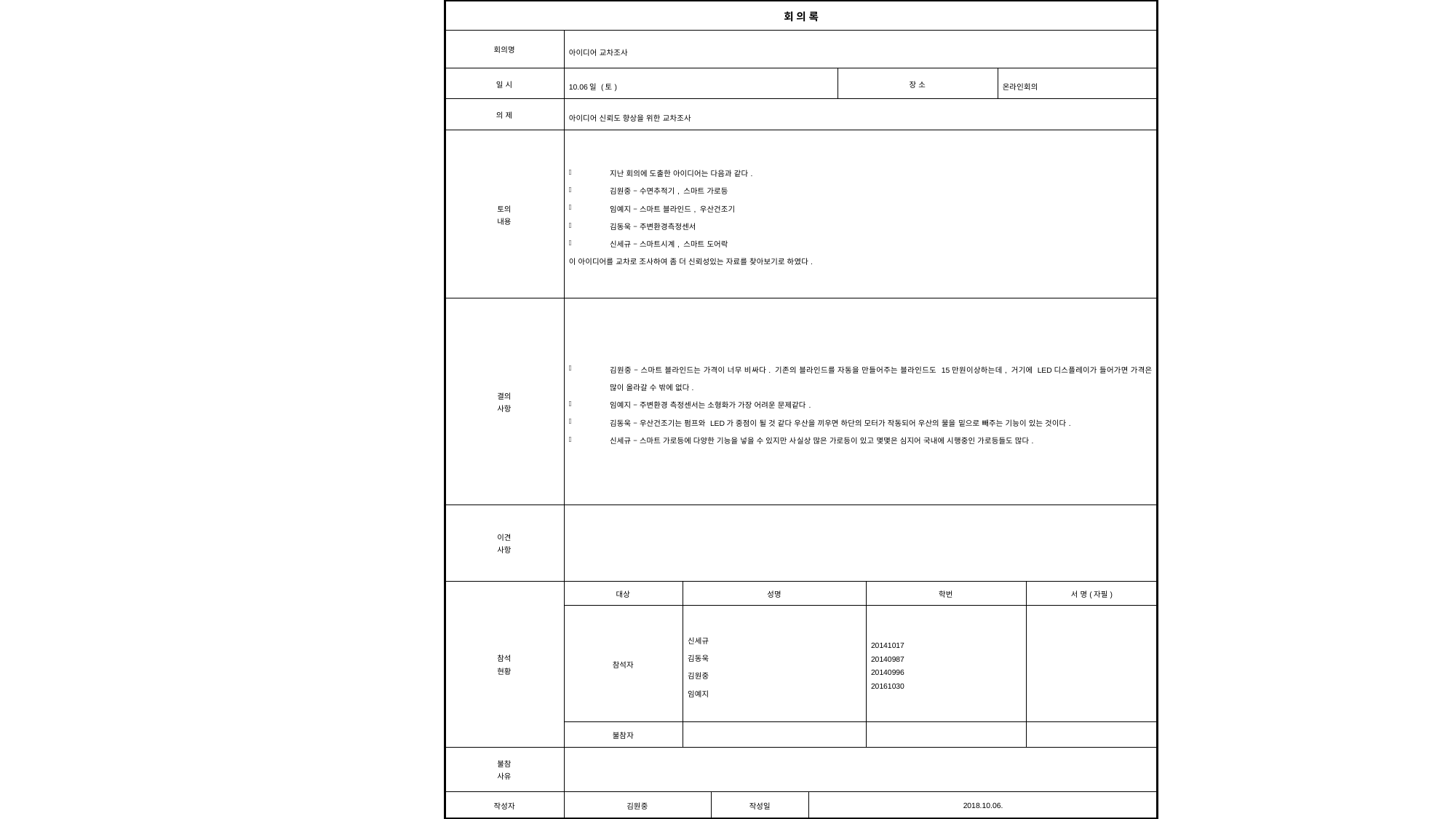

| 회 의 록 |  |  |  |  |  |  |  |  |
| --- | --- | --- | --- | --- | --- | --- | --- | --- |
| 회의명 | 아이디어 교차조사 |  |  |  |  |  |  |  |
| 일 시 | 10.06일 (토) |  |  |  | 장 소 |  | 온라인회의 |  |
| 의 제 | 아이디어 신뢰도 향상을 위한 교차조사 |  |  |  |  |  |  |  |
| 토의 내용 | 지난 회의에 도출한 아이디어는 다음과 같다. 김원중 – 수면추적기, 스마트 가로등 임예지 – 스마트 블라인드, 우산건조기 김동욱 – 주변환경측정센서 신세규 – 스마트시계, 스마트 도어락 이 아이디어를 교차로 조사하여 좀 더 신뢰성있는 자료를 찾아보기로 하였다. |  |  |  |  |  |  |  |
| 결의 사항 | 김원중 – 스마트 블라인드는 가격이 너무 비싸다. 기존의 블라인드를 자동을 만들어주는 블라인드도 15만원이상하는데, 거기에 LED디스플레이가 들어가면 가격은 많이 올라갈 수 밖에 없다. 임예지 – 주변환경 측정센서는 소형화가 가장 어려운 문제같다. 김동욱 – 우산건조기는 펌프와 LED가 중점이 될 것 같다 우산을 끼우면 하단의 모터가 작동되어 우산의 물을 밑으로 빼주는 기능이 있는 것이다. 신세규 – 스마트 가로등에 다양한 기능을 넣을 수 있지만 사실상 많은 가로등이 있고 몇몇은 심지어 국내에 시행중인 가로등들도 많다. |  |  |  |  |  |  |  |
| 이견 사항 |  |  |  |  |  |  |  |  |
| 참석 현황 | 대상 | 성명 |  |  |  | 학번 |  | 서 명(자필) |
|  | 참석자 | 신세규 김동욱 김원중 임예지 |  |  |  | 20141017 20140987 20140996 20161030 |  |  |
|  | 불참자 |  |  |  |  |  |  |  |
| 불참 사유 |  |  |  |  |  |  |  |  |
| 작성자 | 김원중 |  | 작성일 | 2018.10.06. |  |  |  |  |